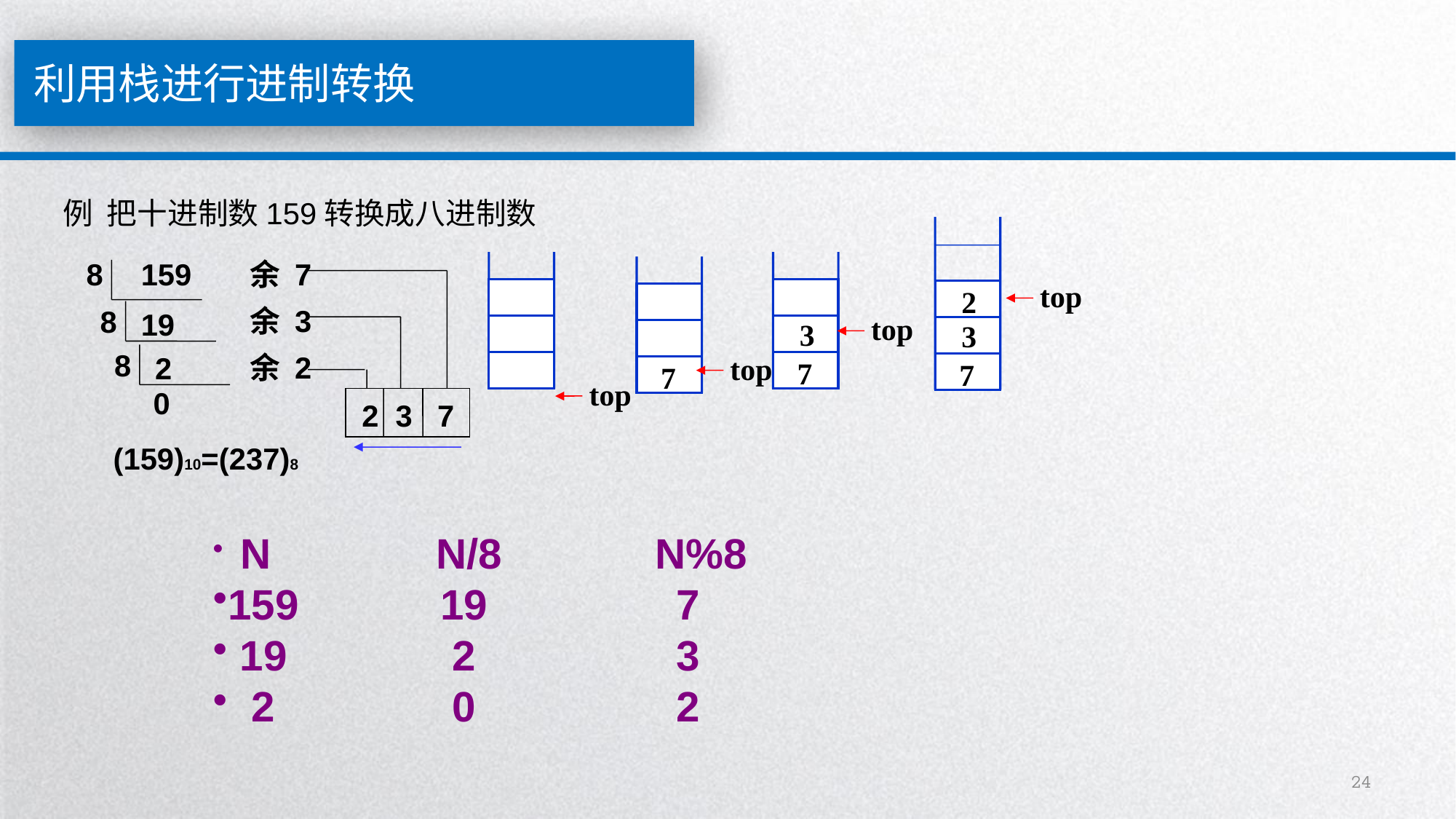

利用栈进行进制转换
例  把十进制数159转换成八进制数
8
159

余 7

余 3
8
19

8
2

余 2

0

2  3   7

(159)10=(237)8

2

top

3
3

top

7
7
7

top

top

  N              N/8             N%8
159            19                7
 19              2                 3
  2               0                 2
24